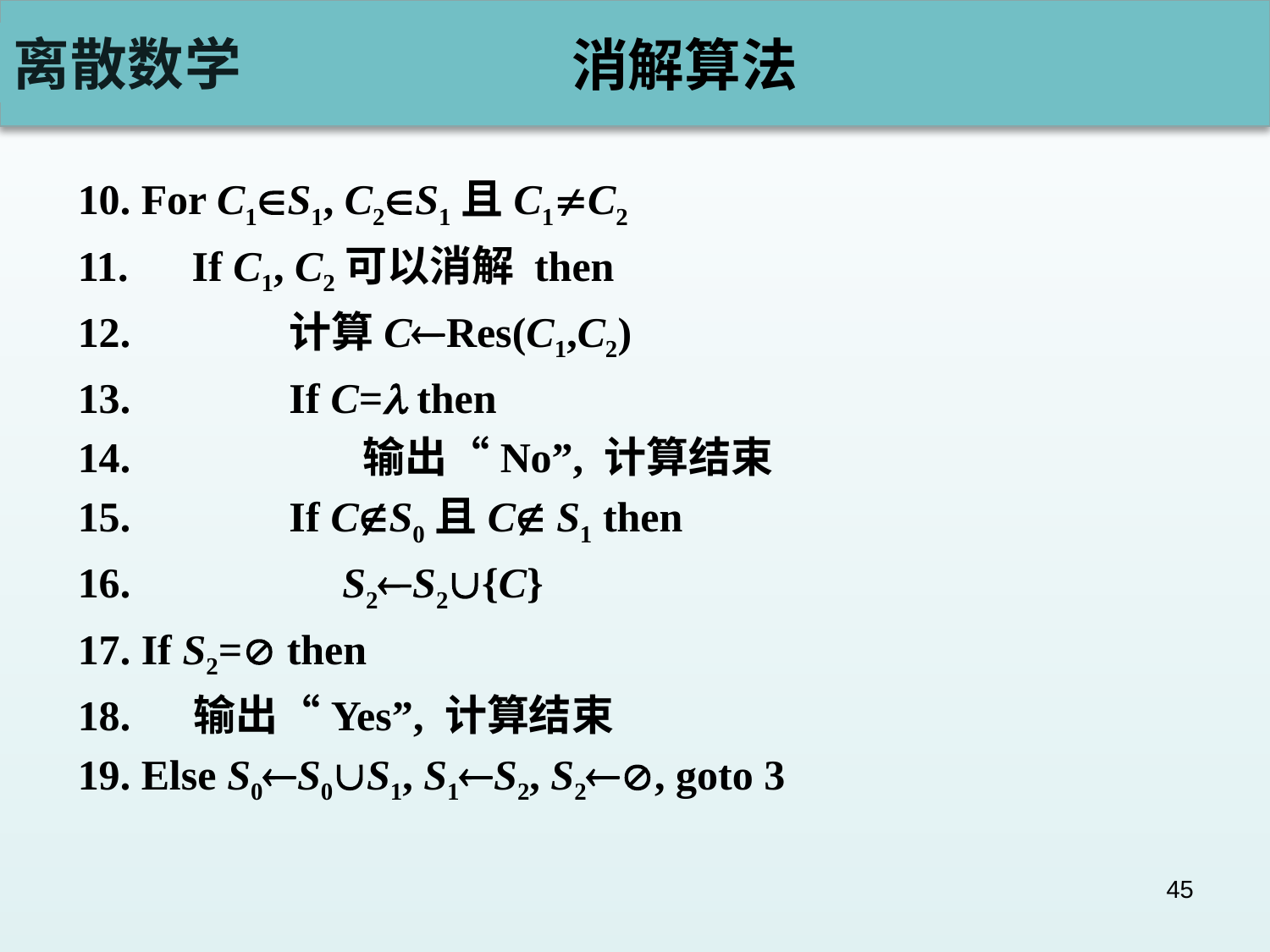

# 消解算法
10. For C1∈S1, C2∈S1且C1≠C2
11.      If C1, C2可以消解 then
12.              计算C←Res(C1,C2)
13.               If C=λ then
14.                     输出“No”, 计算结束
15.               If C∉S0且C∉ S1 then
16.                    S2←S2∪{C}
17. If S2=∅ then
18.     输出“Yes”, 计算结束
19. Else S0←S0∪S1, S1←S2, S2←∅, goto 3

45